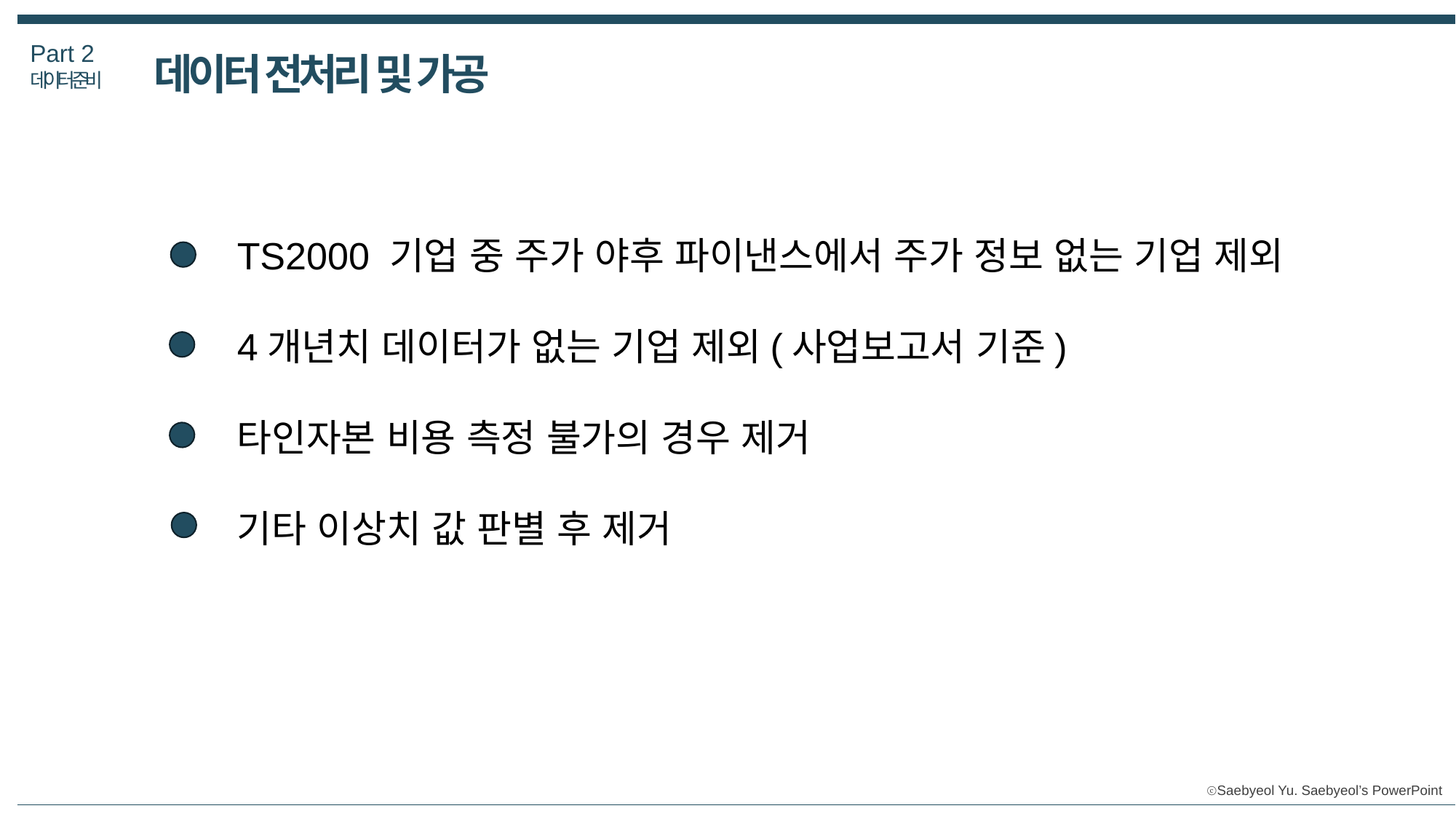

Part 2
데이터 전처리 및 가공
데이터 준비
TS2000 기업 중 주가 야후 파이낸스에서 주가 정보 없는 기업 제외

4개년치 데이터가 없는 기업 제외(사업보고서 기준)

타인자본 비용 측정 불가의 경우 제거

기타 이상치 값 판별 후 제거

필요 데이터